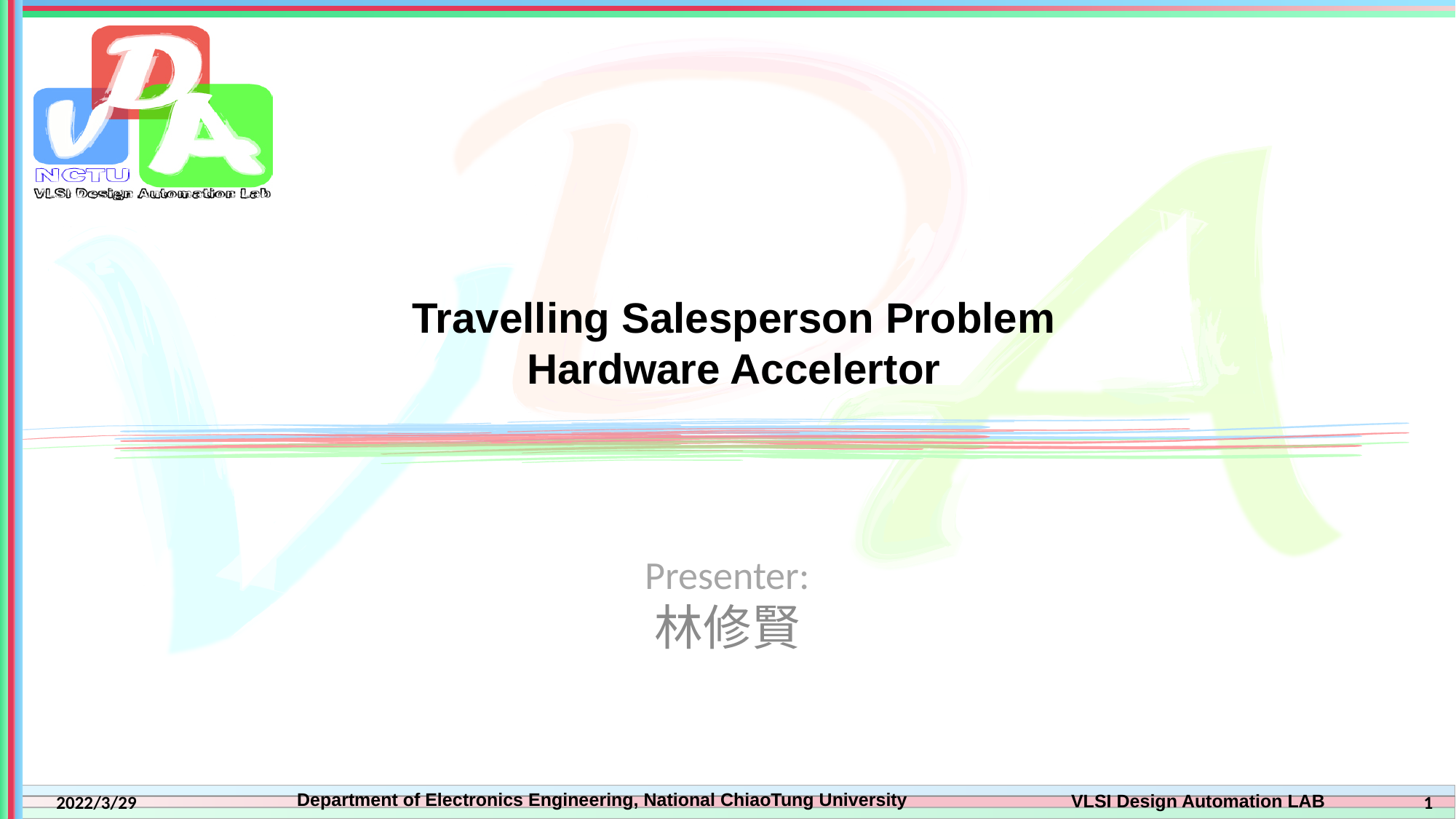

# Travelling Salesperson Problem
Hardware Accelertor

Presenter:
林修賢
1
2022/3/29